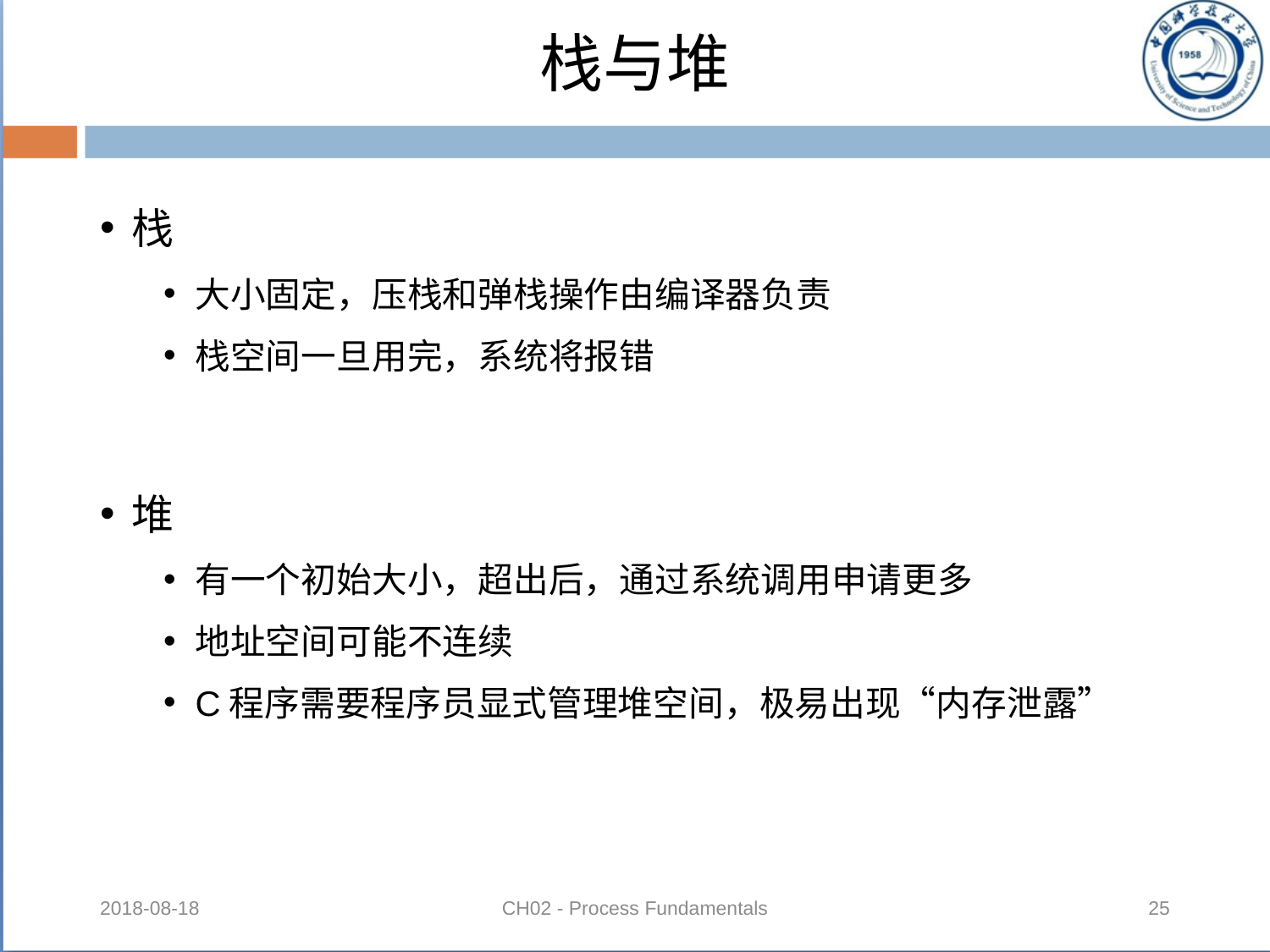

# 栈与堆
栈
大小固定，压栈和弹栈操作由编译器负责
栈空间一旦用完，系统将报错

堆
有一个初始大小，超出后，通过系统调用申请更多
地址空间可能不连续
C程序需要程序员显式管理堆空间，极易出现“内存泄露”
2018-08-18
CH02 - Process Fundamentals
25